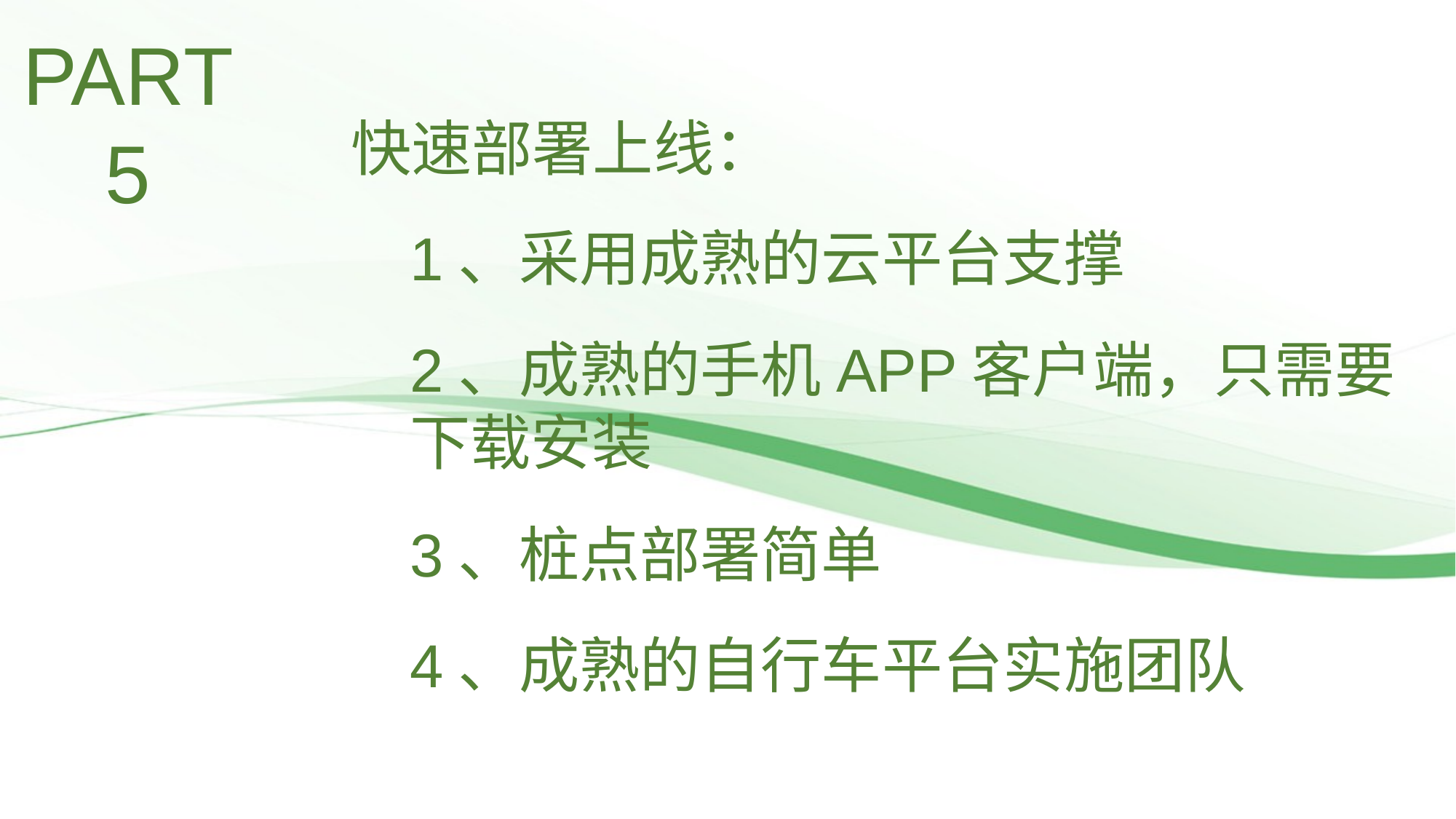

PART
5
快速部署上线：
1、采用成熟的云平台支撑
2、成熟的手机APP客户端，只需要下载安装
3、桩点部署简单
4、成熟的自行车平台实施团队